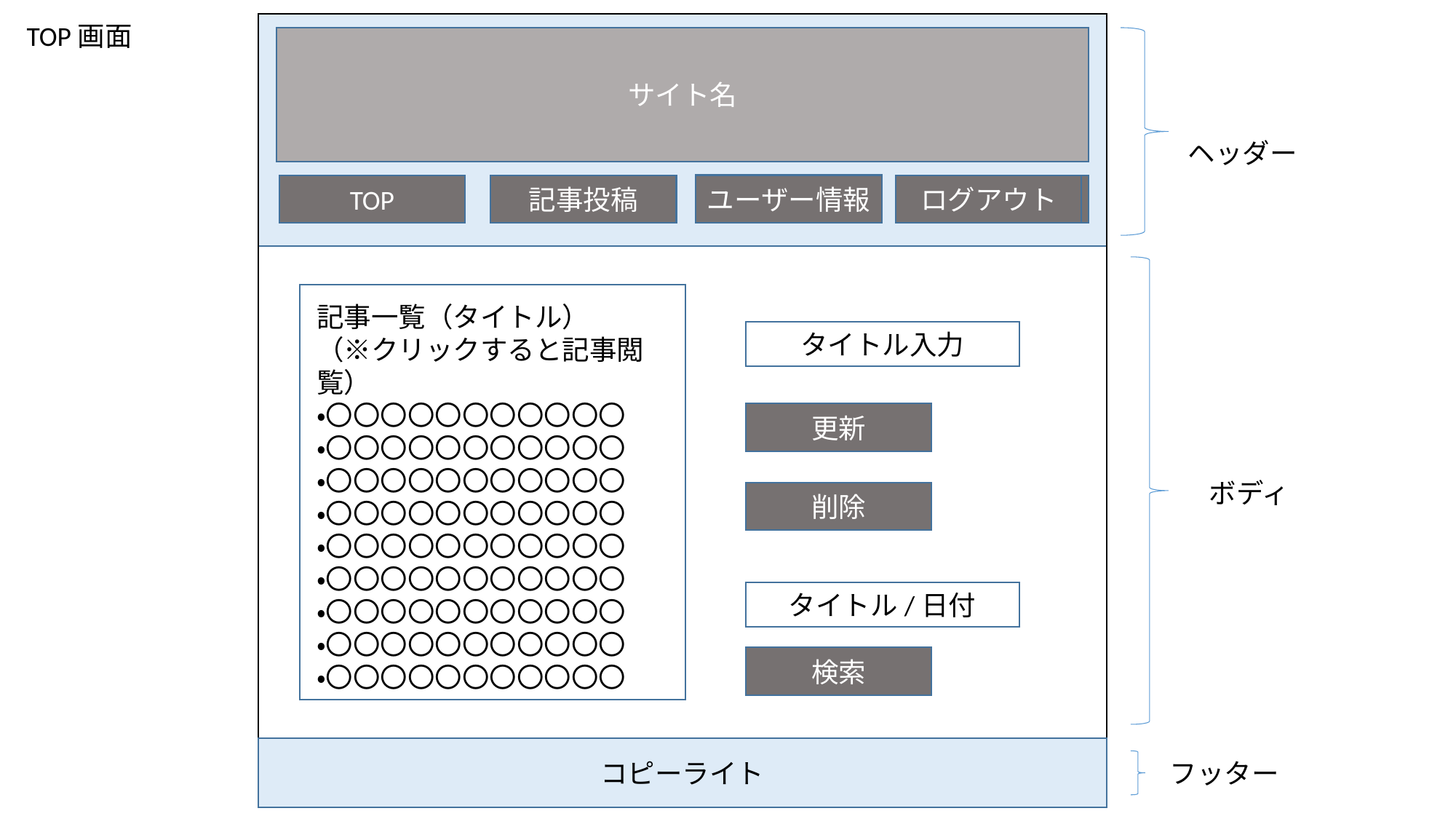

TOP画面

サイト名

ヘッダー
ユーザー情報
TOP
記事投稿
ログアウト
記事投稿

記事一覧（タイトル）
（※クリックすると記事閲覧）
・〇〇〇〇〇〇〇〇〇〇〇
・〇〇〇〇〇〇〇〇〇〇〇
・〇〇〇〇〇〇〇〇〇〇〇
・〇〇〇〇〇〇〇〇〇〇〇
・〇〇〇〇〇〇〇〇〇〇〇
・〇〇〇〇〇〇〇〇〇〇〇
・〇〇〇〇〇〇〇〇〇〇〇
・〇〇〇〇〇〇〇〇〇〇〇
・〇〇〇〇〇〇〇〇〇〇〇

タイトル入力
更新
ボディ
削除
タイトル/日付
検索
コピーライト

フッター